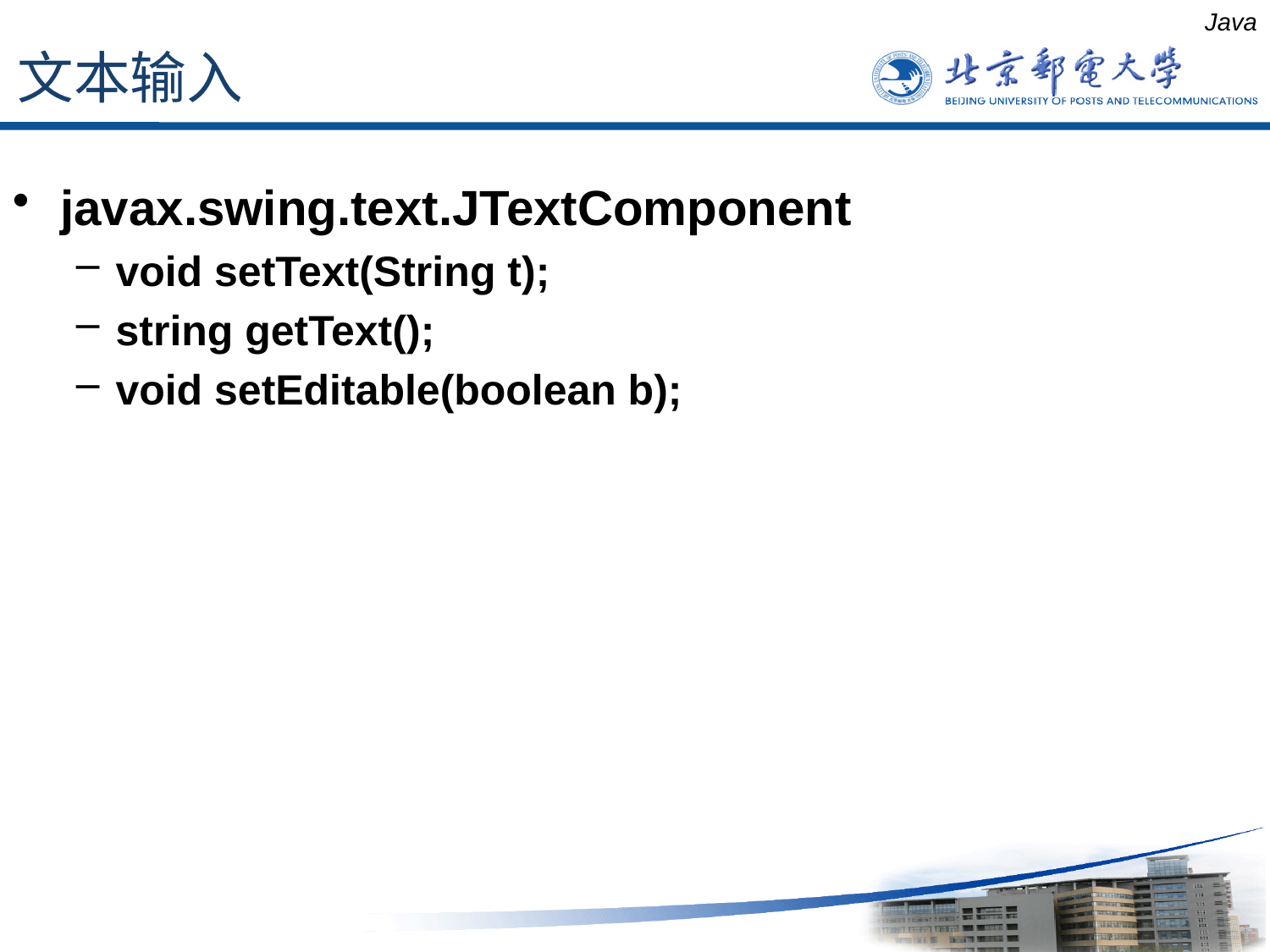

文本输入
Java
javax.swing.text.JTextComponent
void setText(String t);
string getText();
void setEditable(boolean b);